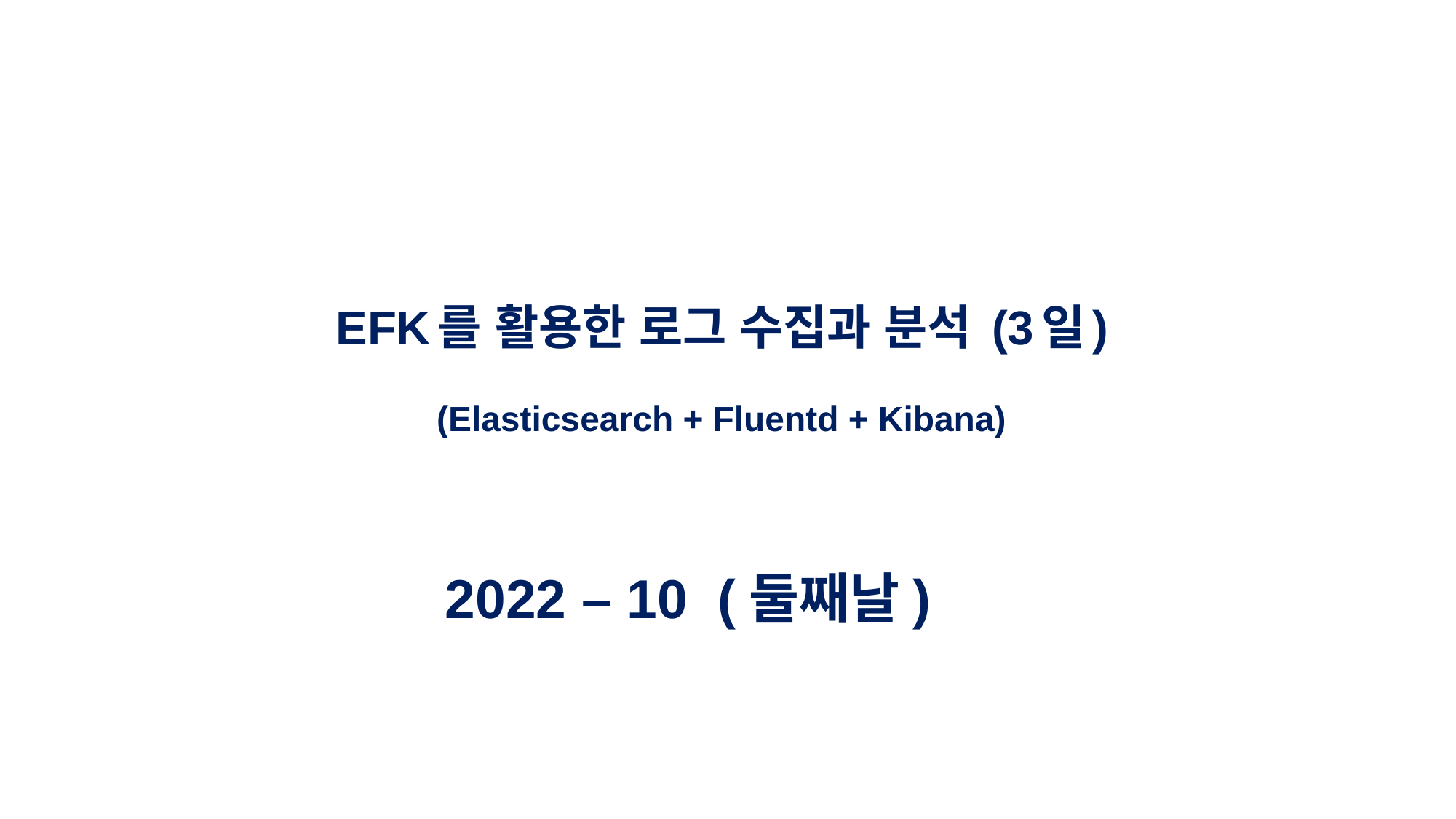

# EFK를 활용한 로그 수집과 분석 (3일) (Elasticsearch + Fluentd + Kibana)

2022 – 10  (둘째날)